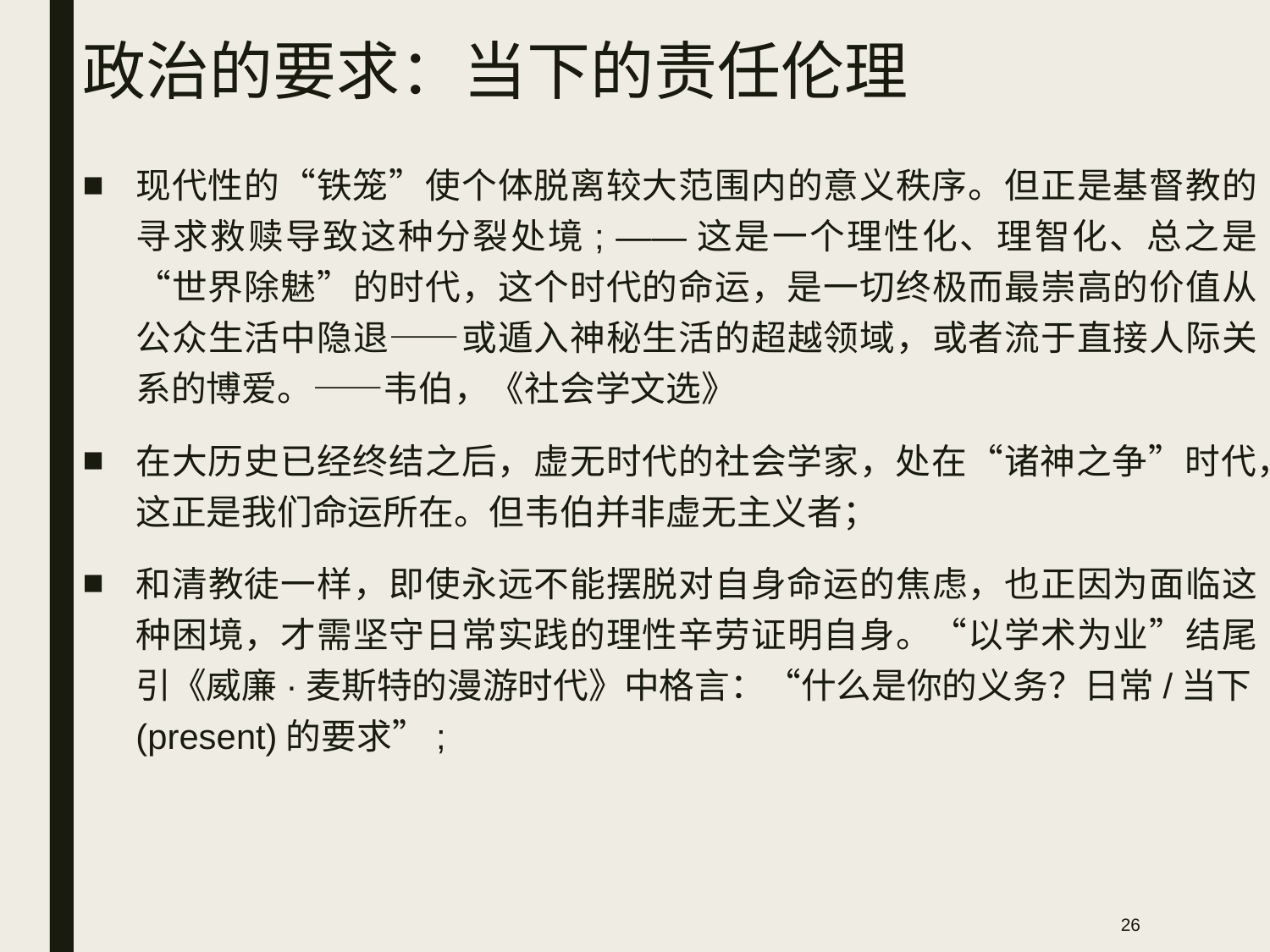

# 政治的要求：当下的责任伦理
现代性的“铁笼”使个体脱离较大范围内的意义秩序。但正是基督教的寻求救赎导致这种分裂处境; ——这是一个理性化、理智化、总之是“世界除魅”的时代，这个时代的命运，是一切终极而最崇高的价值从公众生活中隐退——或遁入神秘生活的超越领域，或者流于直接人际关系的博爱。——韦伯，《社会学文选》
在大历史已经终结之后，虚无时代的社会学家，处在“诸神之争”时代，这正是我们命运所在。但韦伯并非虚无主义者；
和清教徒一样，即使永远不能摆脱对自身命运的焦虑，也正因为面临这种困境，才需坚守日常实践的理性辛劳证明自身。“以学术为业”结尾引《威廉·麦斯特的漫游时代》中格言：“什么是你的义务？日常/当下(present)的要求”;

26